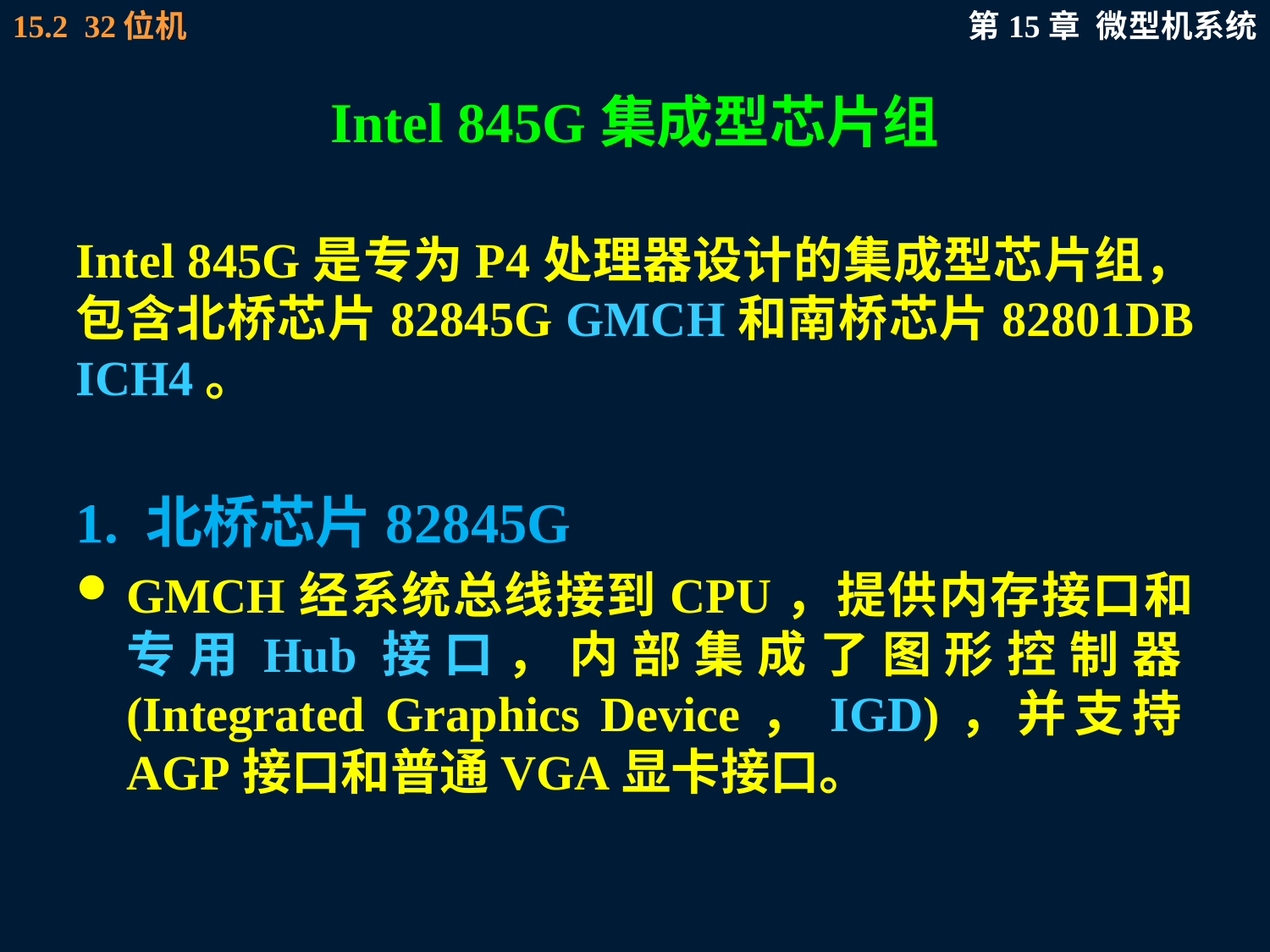

# Intel 845G集成型芯片组
Intel 845G是专为P4处理器设计的集成型芯片组，包含北桥芯片82845G GMCH和南桥芯片82801DB ICH4。

1. 北桥芯片82845G
GMCH经系统总线接到CPU，提供内存接口和专用Hub接口，内部集成了图形控制器(Integrated Graphics Device，IGD)，并支持AGP接口和普通VGA显卡接口。